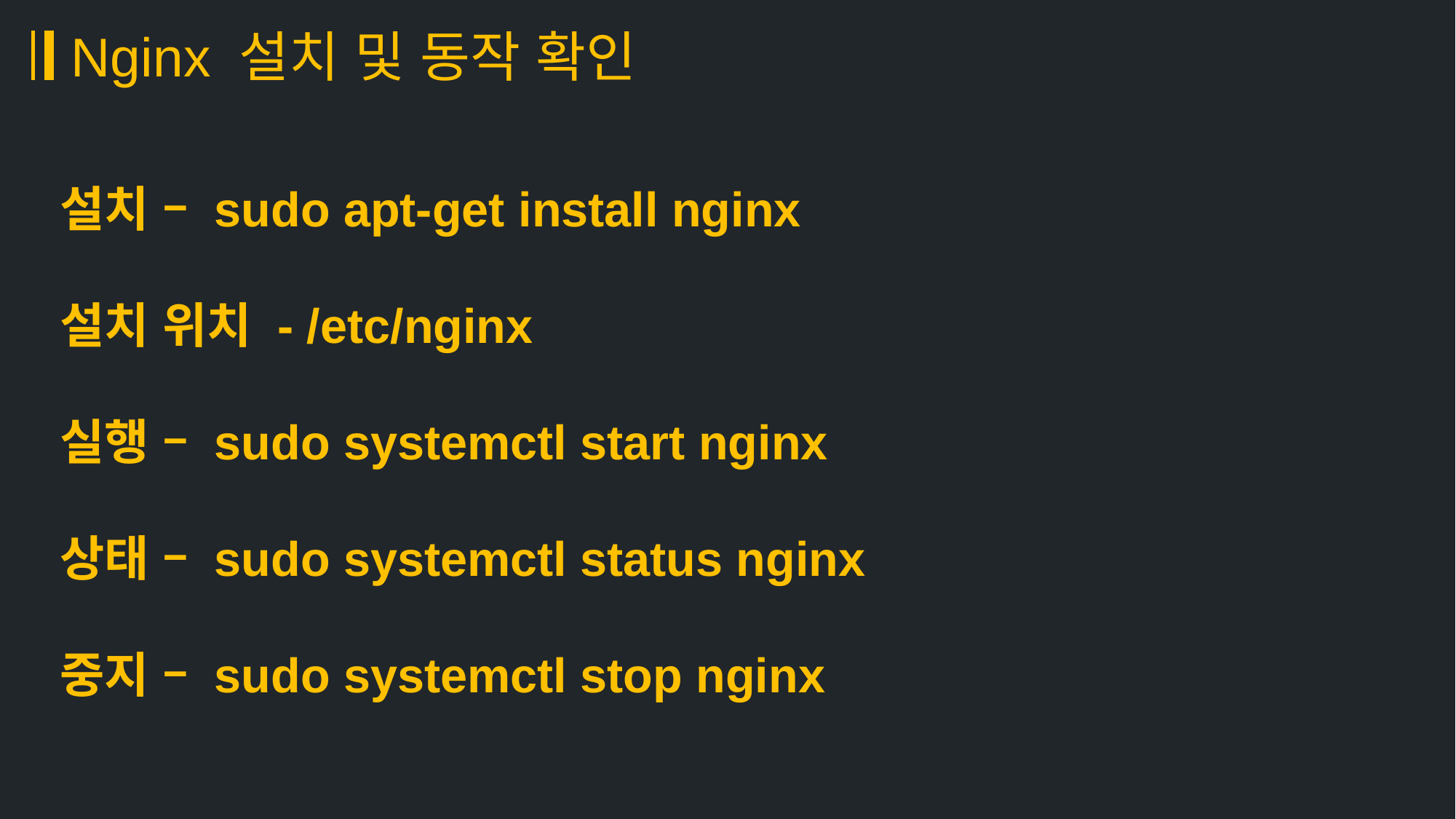

Nginx 설치 및 동작 확인
설치 – sudo apt-get install nginx

설치 위치 - /etc/nginx

실행 – sudo systemctl start nginx

상태 – sudo systemctl status nginx

중지 – sudo systemctl stop nginx